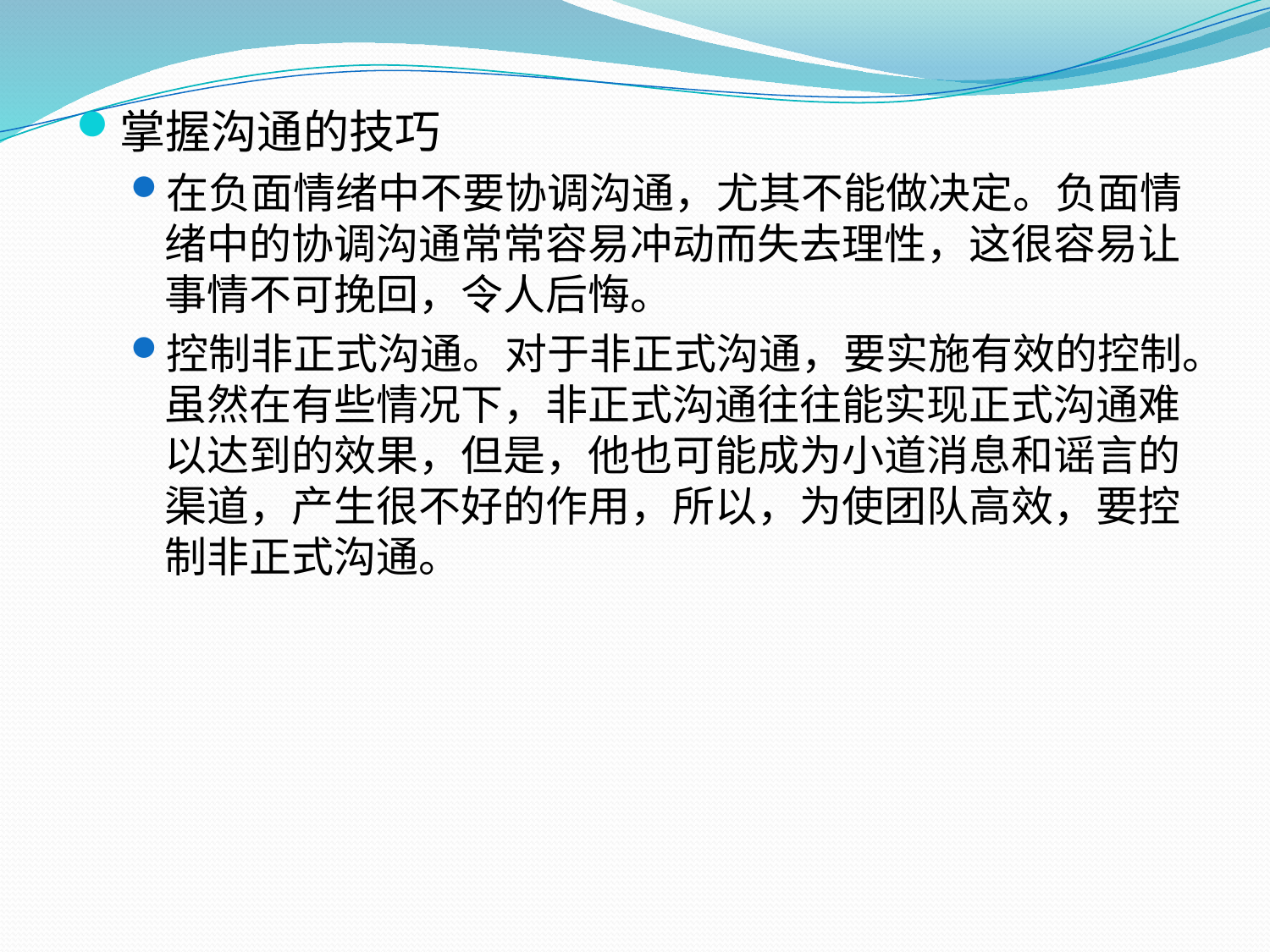

掌握沟通的技巧
在负面情绪中不要协调沟通，尤其不能做决定。负面情绪中的协调沟通常常容易冲动而失去理性，这很容易让事情不可挽回，令人后悔。
控制非正式沟通。对于非正式沟通，要实施有效的控制。虽然在有些情况下，非正式沟通往往能实现正式沟通难以达到的效果，但是，他也可能成为小道消息和谣言的渠道，产生很不好的作用，所以，为使团队高效，要控制非正式沟通。